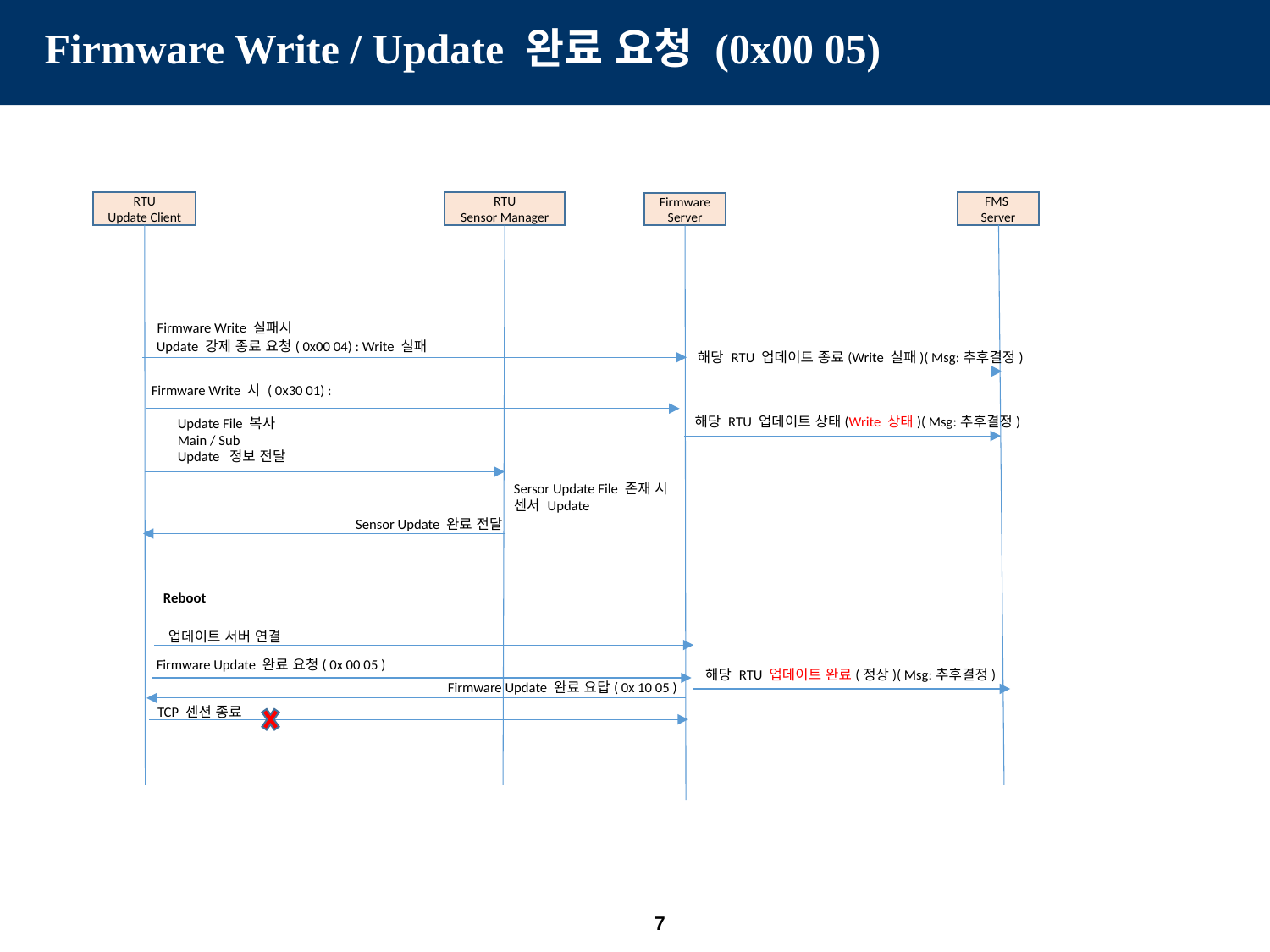

Firmware Write / Update 완료 요청 (0x00 05)
FMS
Server
RTU
Update Client
RTU
Sensor Manager
Firmware Server
Firmware Write 실패시
Update 강제 종료 요청( 0x00 04) : Write 실패
해당 RTU 업데이트 종료(Write 실패)( Msg:추후결정)
Firmware Write 시 ( 0x30 01) :
해당 RTU 업데이트 상태(Write 상태)( Msg:추후결정)
Update File 복사
Main / Sub
Update  정보 전달

Sersor Update File 존재 시
센서 Update
Sensor Update 완료 전달
Reboot
업데이트 서버 연결
Firmware Update 완료 요청( 0x 00 05 )
해당 RTU 업데이트 완료(정상)( Msg:추후결정)
Firmware Update 완료 요답( 0x 10 05 )
TCP 센션 종료